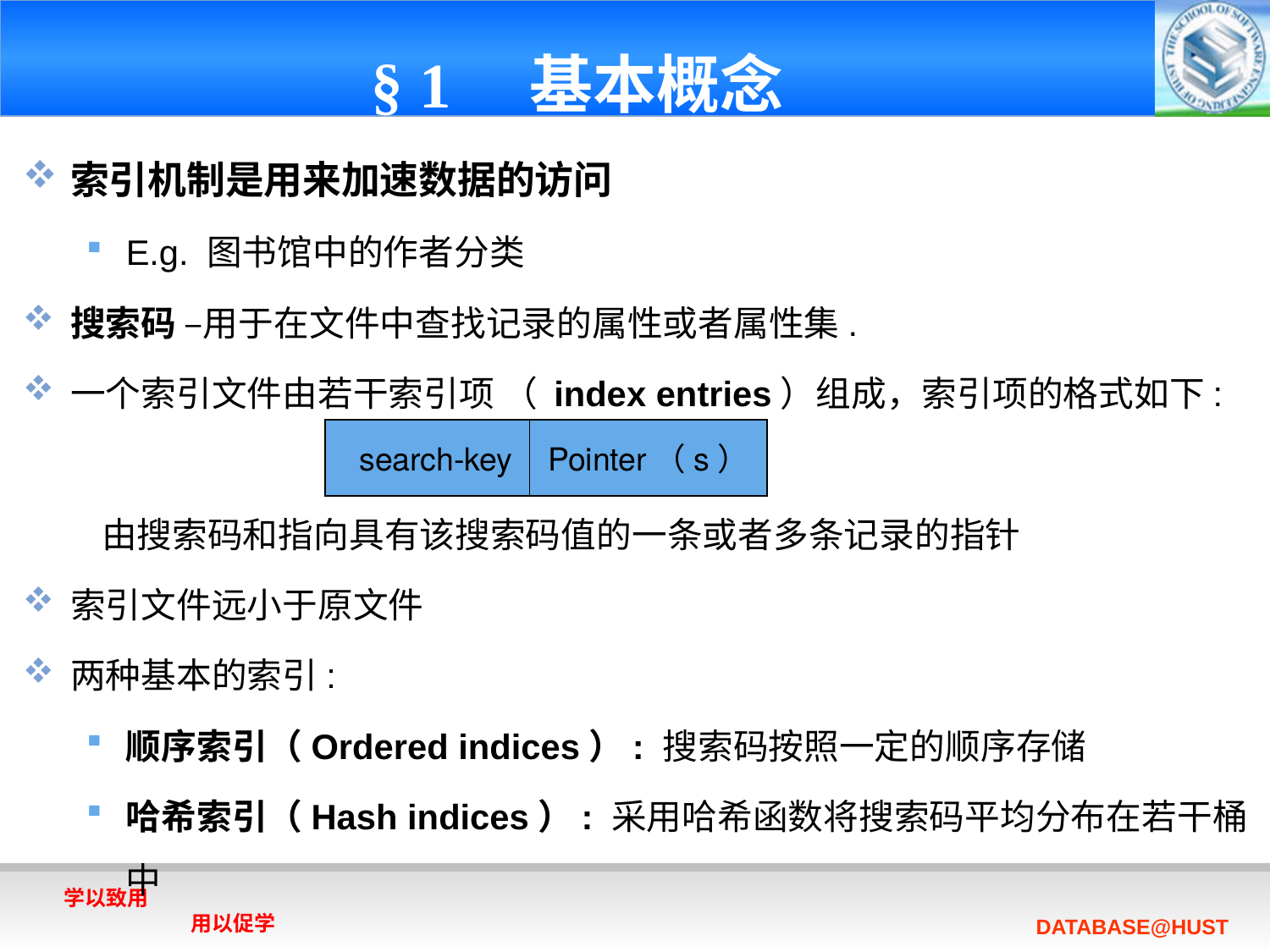

# § 1    基本概念
索引机制是用来加速数据的访问
E.g. 图书馆中的作者分类
搜索码 –用于在文件中查找记录的属性或者属性集.
一个索引文件由若干索引项 （ index entries）组成，索引项的格式如下:

         由搜索码和指向具有该搜索码值的一条或者多条记录的指针
索引文件远小于原文件
两种基本的索引:
顺序索引（Ordered indices）: 搜索码按照一定的顺序存储
哈希索引（Hash indices）: 采用哈希函数将搜索码平均分布在若干桶中
Pointer（s）
search-key